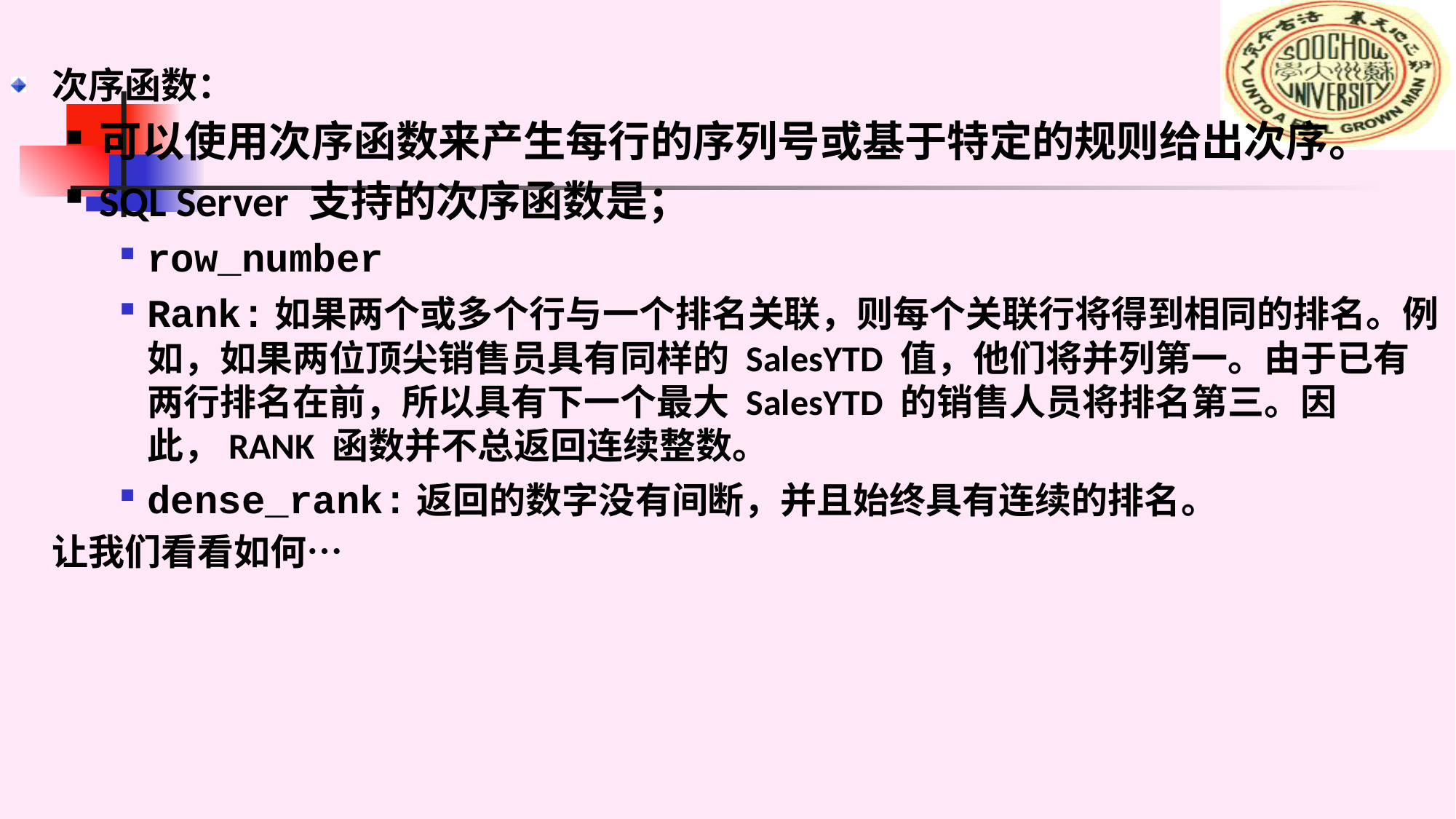

次序函数：
可以使用次序函数来产生每行的序列号或基于特定的规则给出次序。
SQL Server 支持的次序函数是；
row_number
Rank:如果两个或多个行与一个排名关联，则每个关联行将得到相同的排名。例如，如果两位顶尖销售员具有同样的 SalesYTD 值，他们将并列第一。由于已有两行排名在前，所以具有下一个最大 SalesYTD 的销售人员将排名第三。因此，RANK 函数并不总返回连续整数。
dense_rank:返回的数字没有间断，并且始终具有连续的排名。
	让我们看看如何…